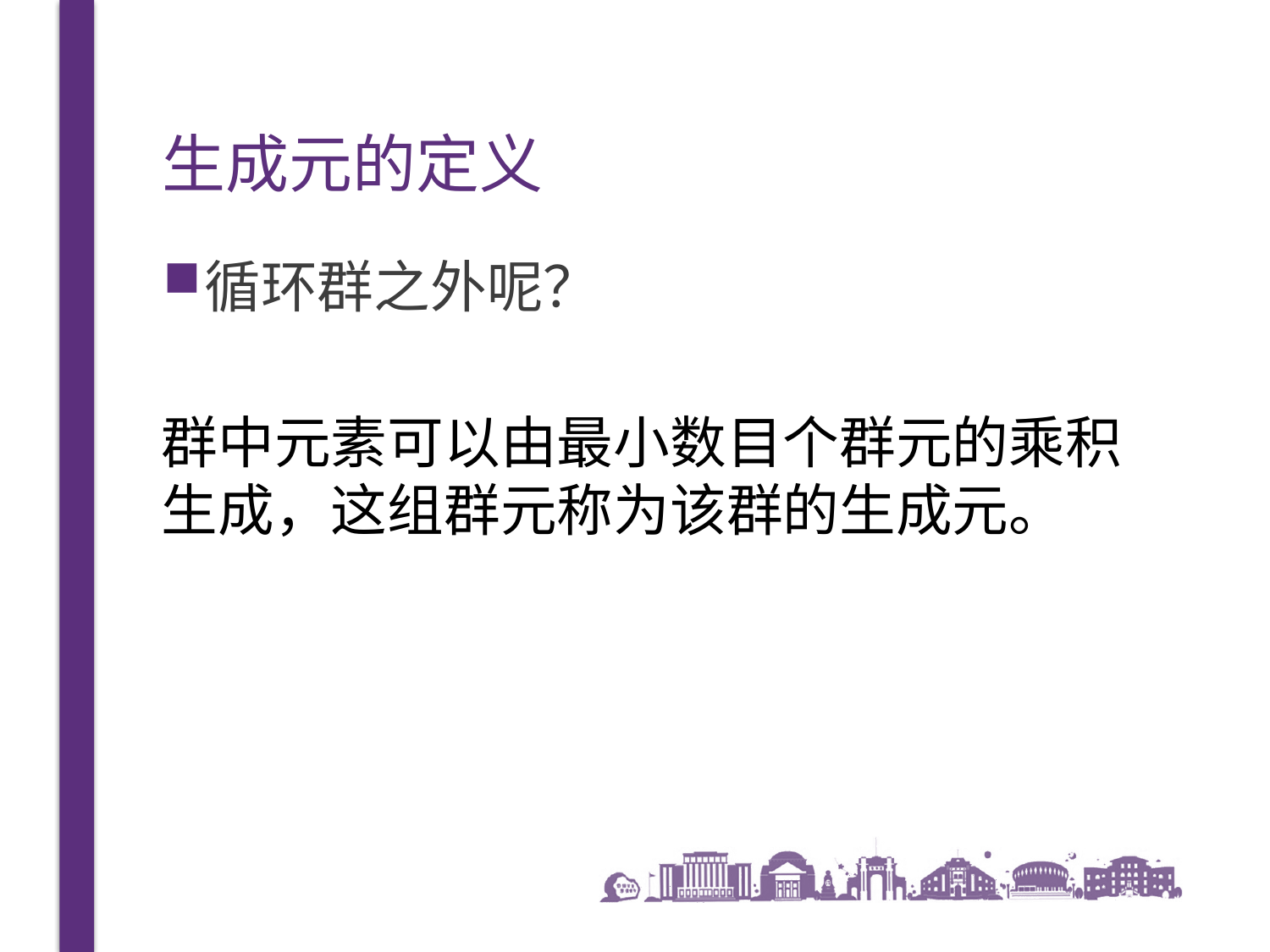

循环群之外呢？
# 生成元的定义
群中元素可以由最小数目个群元的乘积生成，这组群元称为该群的生成元。